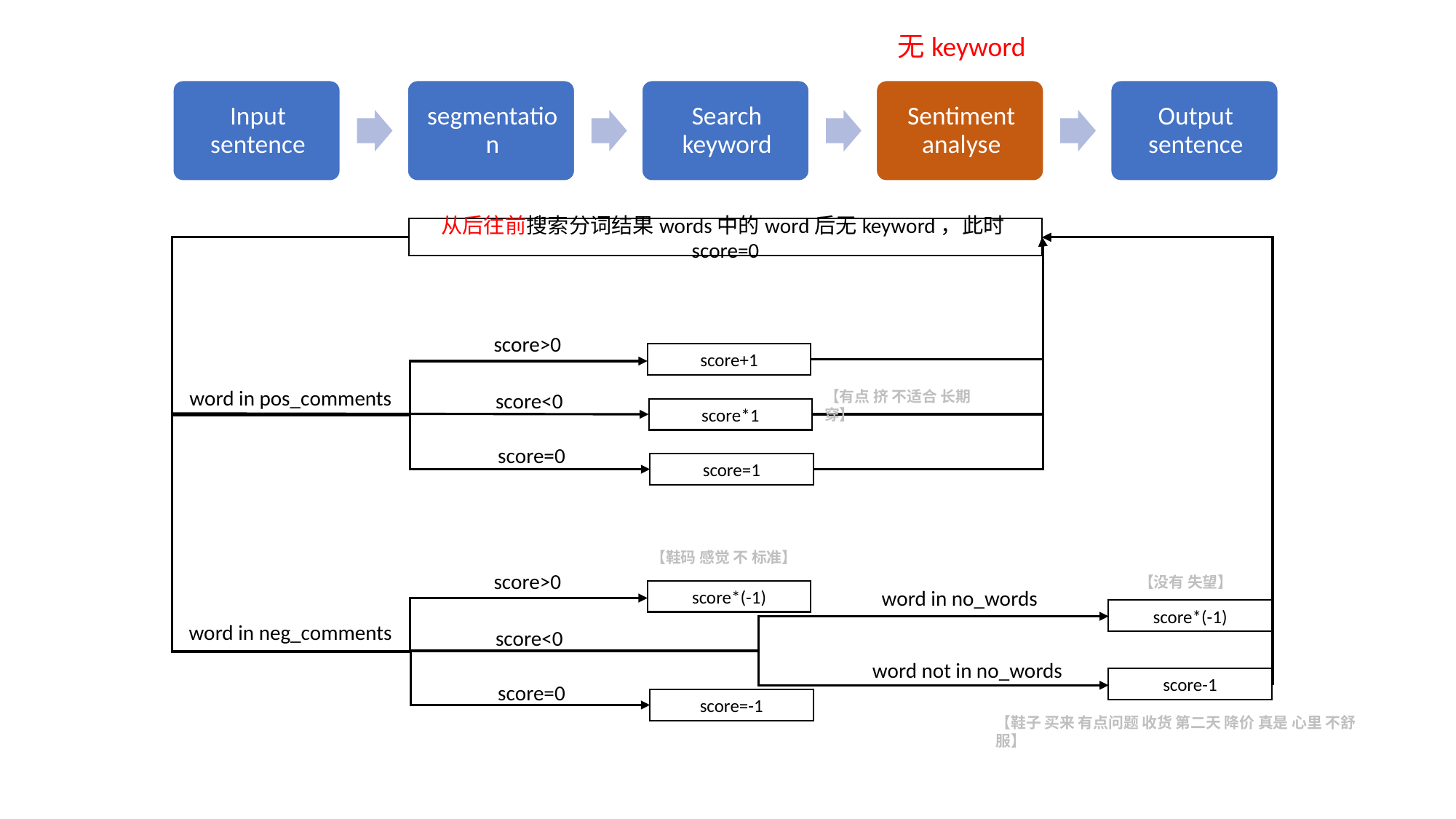

无keyword
Input sentence

segmentation

Search keyword

Sentiment analyse

Output sentence
从后往前搜索分词结果words中的word后无keyword，此时score=0
score>0
score+1
【有点 挤 不适合 长期 穿】
word in pos_comments
score<0
score*1
score=0
score=1
【鞋码 感觉 不 标准】
score>0
【没有 失望】
score*(-1)
word in no_words
score*(-1)
word in neg_comments
score<0
word not in no_words
score-1
score=0
score=-1
【鞋子 买来 有点问题 收货 第二天 降价 真是 心里 不舒服】